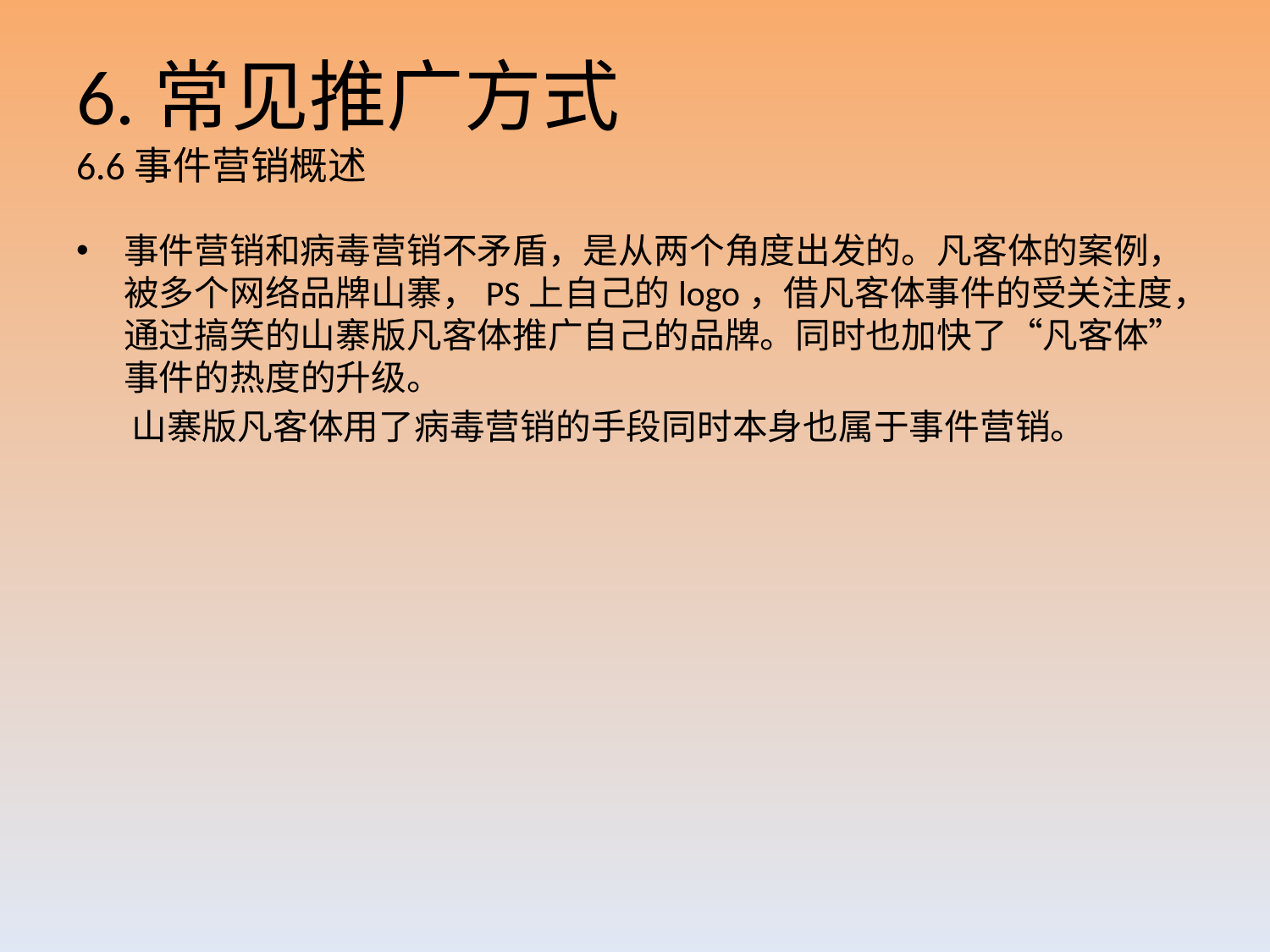

# 6.常见推广方式 6.6事件营销概述
事件营销和病毒营销不矛盾，是从两个角度出发的。凡客体的案例，被多个网络品牌山寨，PS上自己的logo，借凡客体事件的受关注度，通过搞笑的山寨版凡客体推广自己的品牌。同时也加快了“凡客体”事件的热度的升级。
      山寨版凡客体用了病毒营销的手段同时本身也属于事件营销。